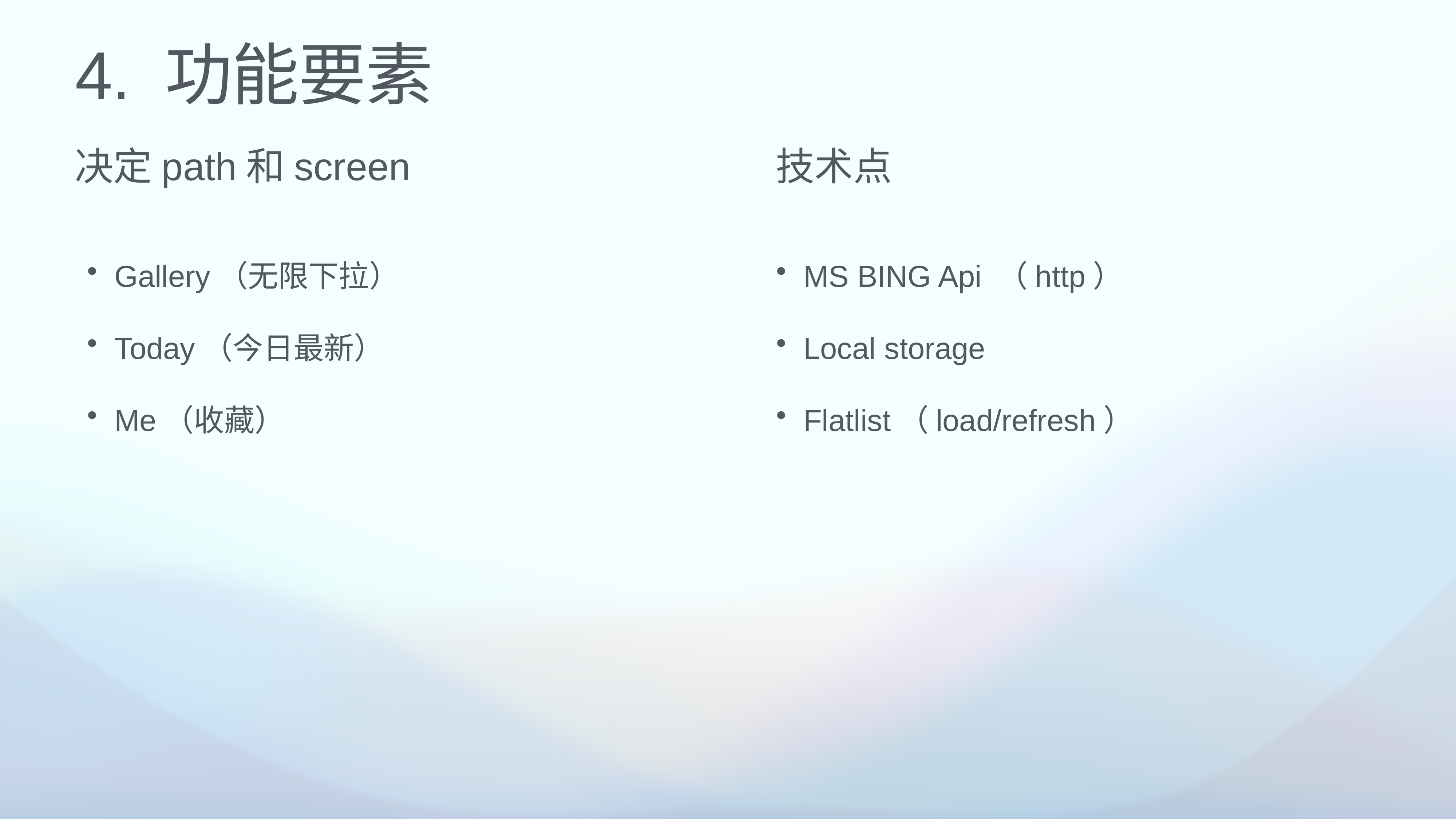

# 4. 功能要素
决定path和screen
技术点
Gallery（无限下拉）
Today（今日最新）
Me（收藏）
MS BING Api （http）
Local storage
Flatlist（load/refresh）